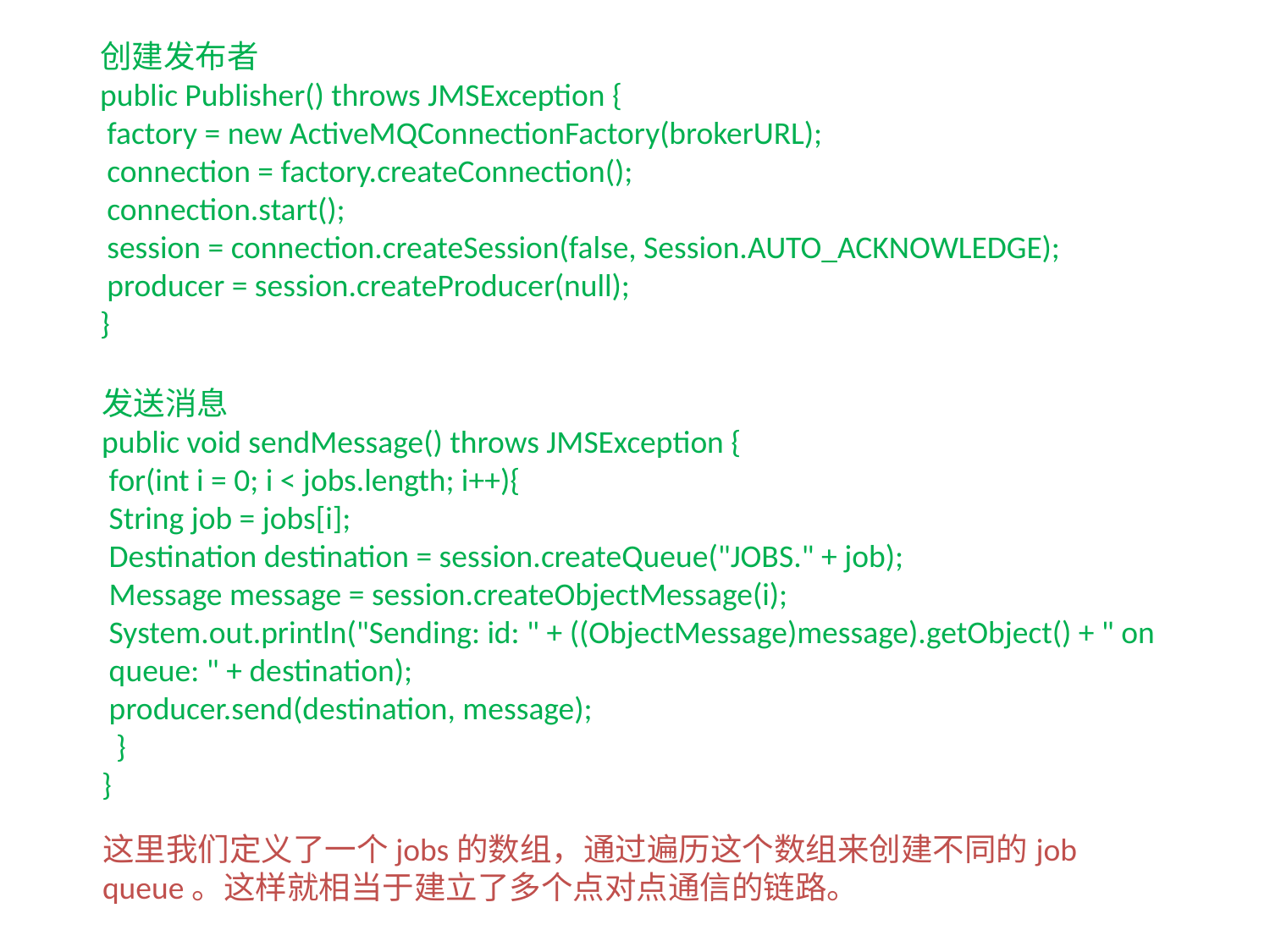

创建发布者
public Publisher() throws JMSException {
 factory = new ActiveMQConnectionFactory(brokerURL);
 connection = factory.createConnection();
 connection.start();
 session = connection.createSession(false, Session.AUTO_ACKNOWLEDGE);
 producer = session.createProducer(null);
}
发送消息
public void sendMessage() throws JMSException {
 for(int i = 0; i < jobs.length; i++){
 String job = jobs[i];
 Destination destination = session.createQueue("JOBS." + job);
 Message message = session.createObjectMessage(i);
 System.out.println("Sending: id: " + ((ObjectMessage)message).getObject() + " on
 queue: " + destination);
 producer.send(destination, message);
  }
}
这里我们定义了一个jobs的数组，通过遍历这个数组来创建不同的job queue。这样就相当于建立了多个点对点通信的链路。